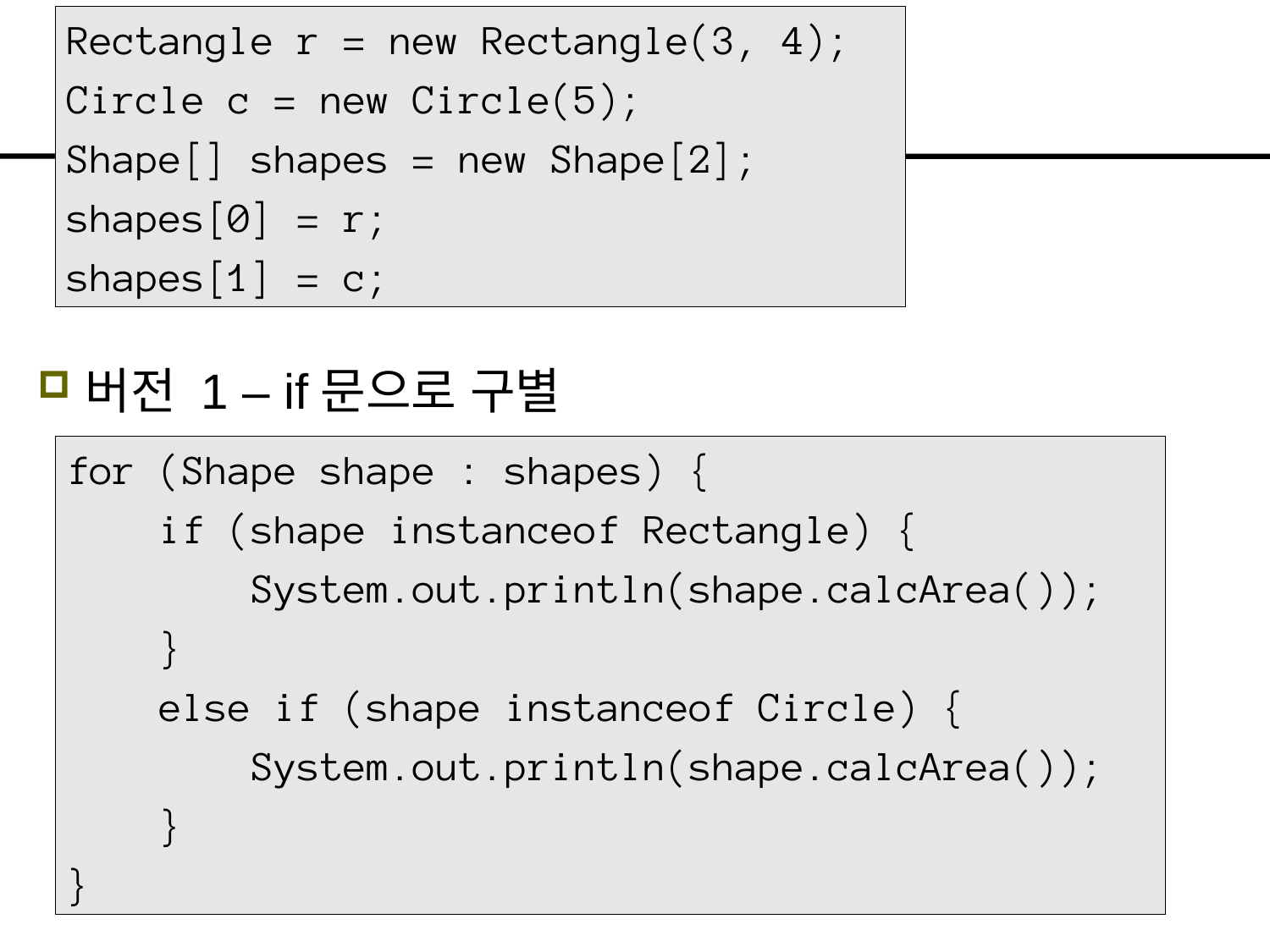

Rectangle r = new Rectangle(3, 4);
Circle c = new Circle(5);
Shape[] shapes = new Shape[2];
shapes[0] = r;
shapes[1] = c;
#

버전 1 – if문으로 구별
for (Shape shape : shapes) {
    if (shape instanceof Rectangle) {
        System.out.println(shape.calcArea());
    }
    else if (shape instanceof Circle) {
        System.out.println(shape.calcArea());
    }
}